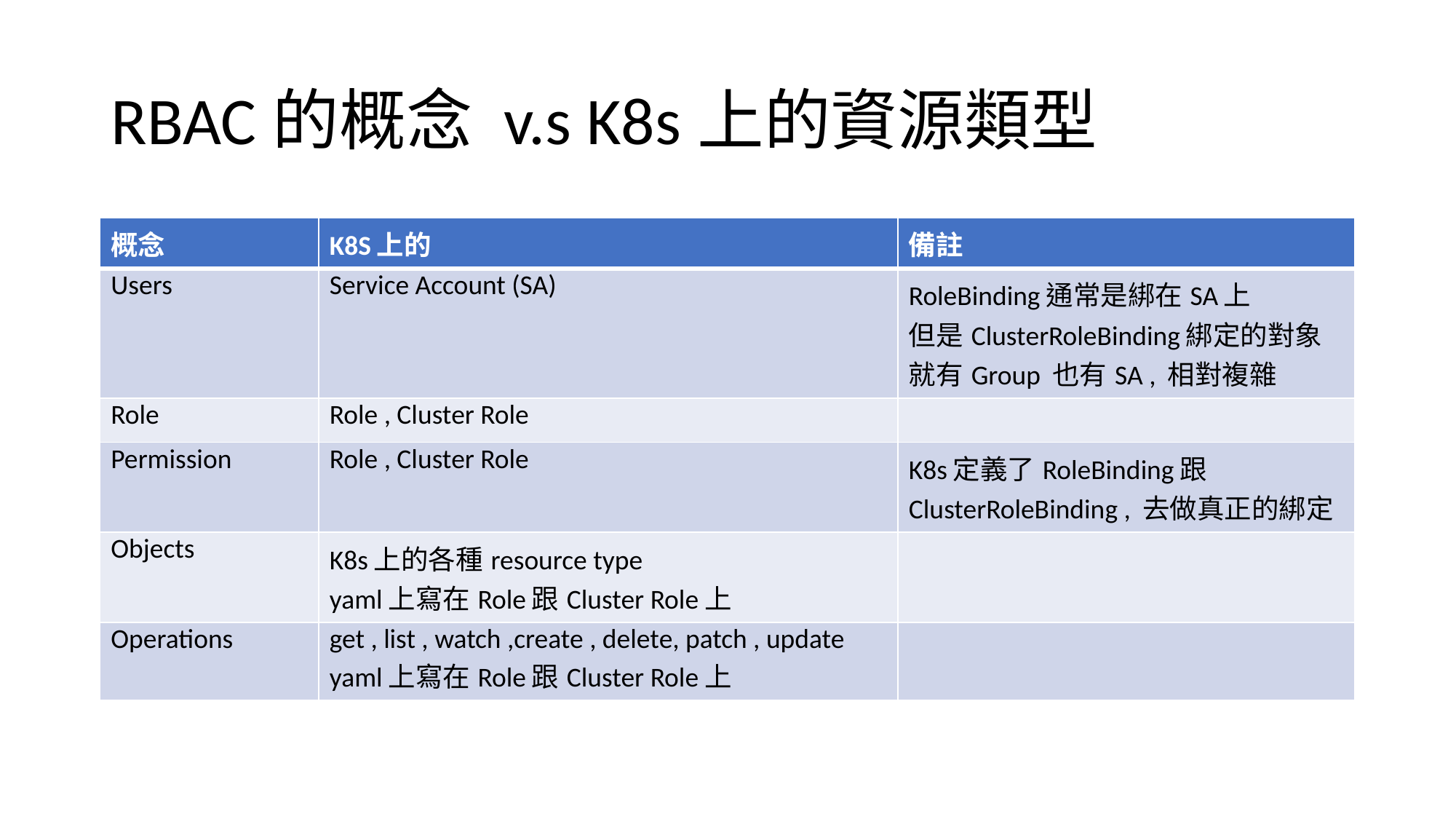

# RBAC的概念 v.s K8s上的資源類型
| 概念 | K8S上的 | 備註 |
| --- | --- | --- |
| Users | Service Account (SA) | RoleBinding通常是綁在SA上 但是ClusterRoleBinding綁定的對象就有Group 也有SA , 相對複雜 |
| Role | Role , Cluster Role |  |
| Permission | Role , Cluster Role | K8s定義了RoleBinding跟ClusterRoleBinding , 去做真正的綁定 |
| Objects | K8s上的各種resource type yaml上寫在Role跟Cluster Role上 |  |
| Operations | get , list , watch ,create , delete, patch , update yaml上寫在Role跟Cluster Role上 |  |